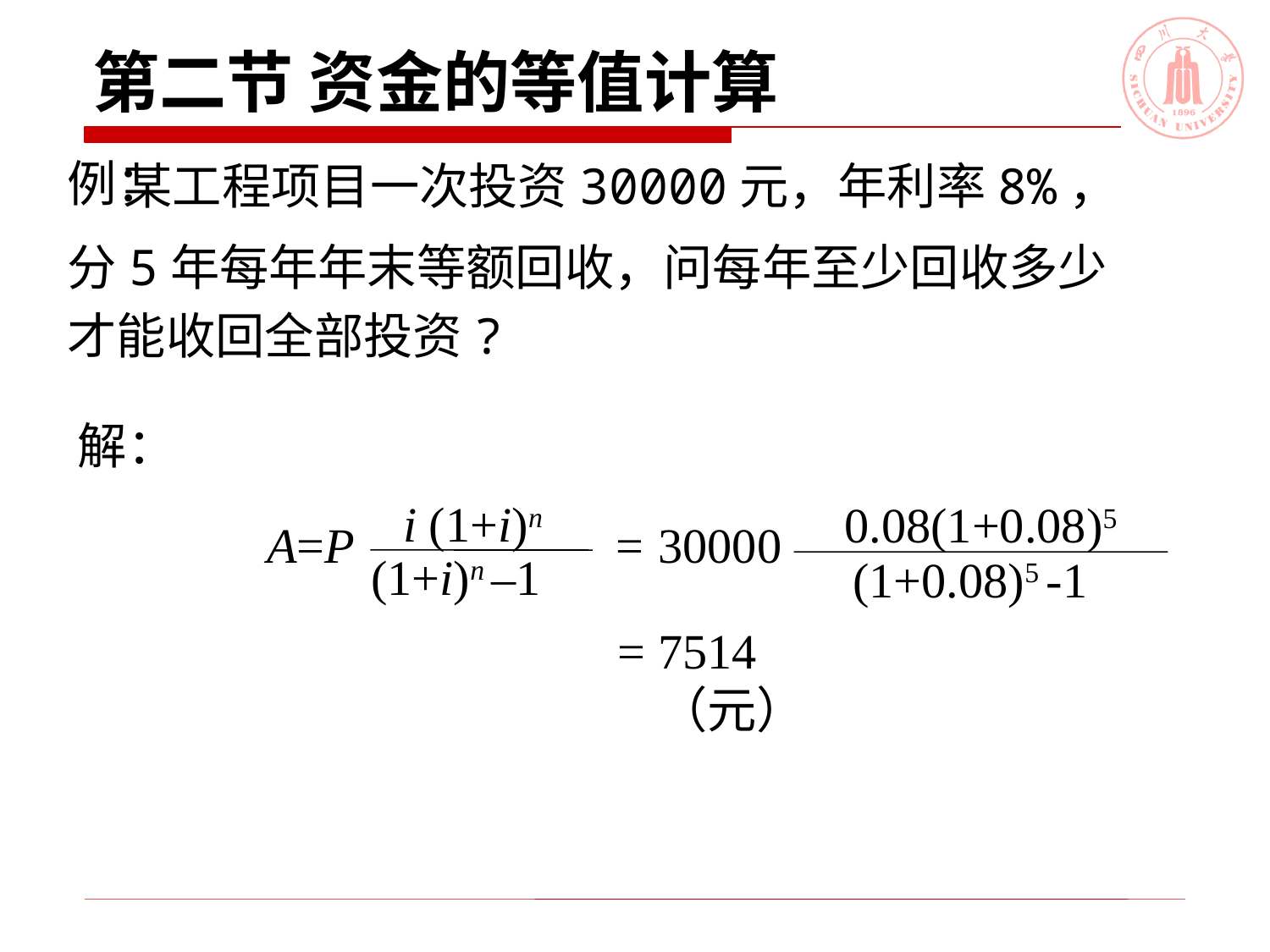

# 第二节 资金的等值计算
例：
    某工程项目一次投资30000元，年利率8%，
分5年每年年末等额回收，问每年至少回收多少
才能收回全部投资?
解：
i (1+i)n
A=P
(1+i)n –1

0.08(1+0.08)5
(1+0.08)5 -1

=
30000
 =
7514（元）